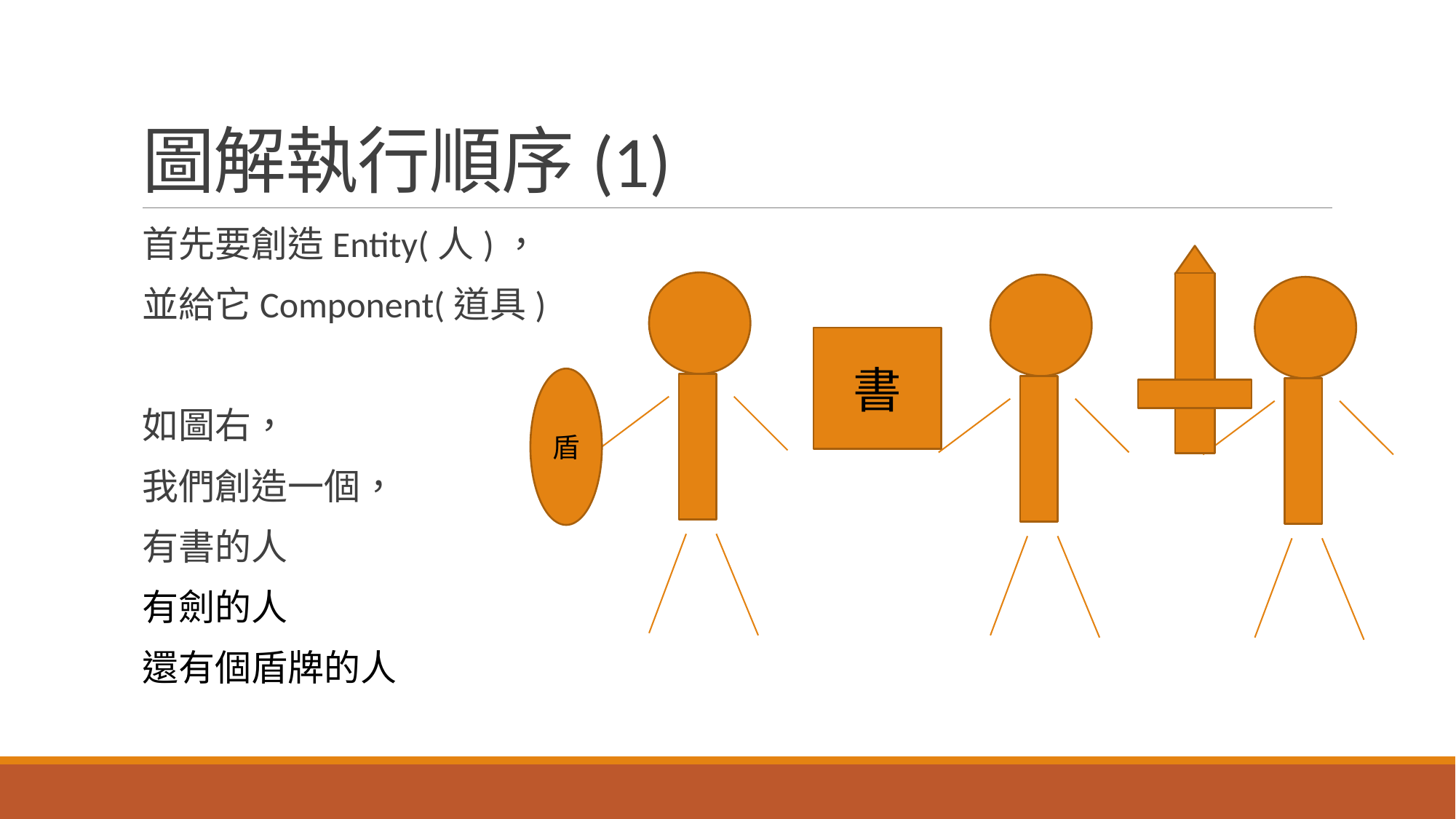

# 圖解執行順序(1)
首先要創造Entity(人)，
並給它Component(道具)

如圖右，
我們創造一個，
有書的人
有劍的人
還有個盾牌的人

書
盾